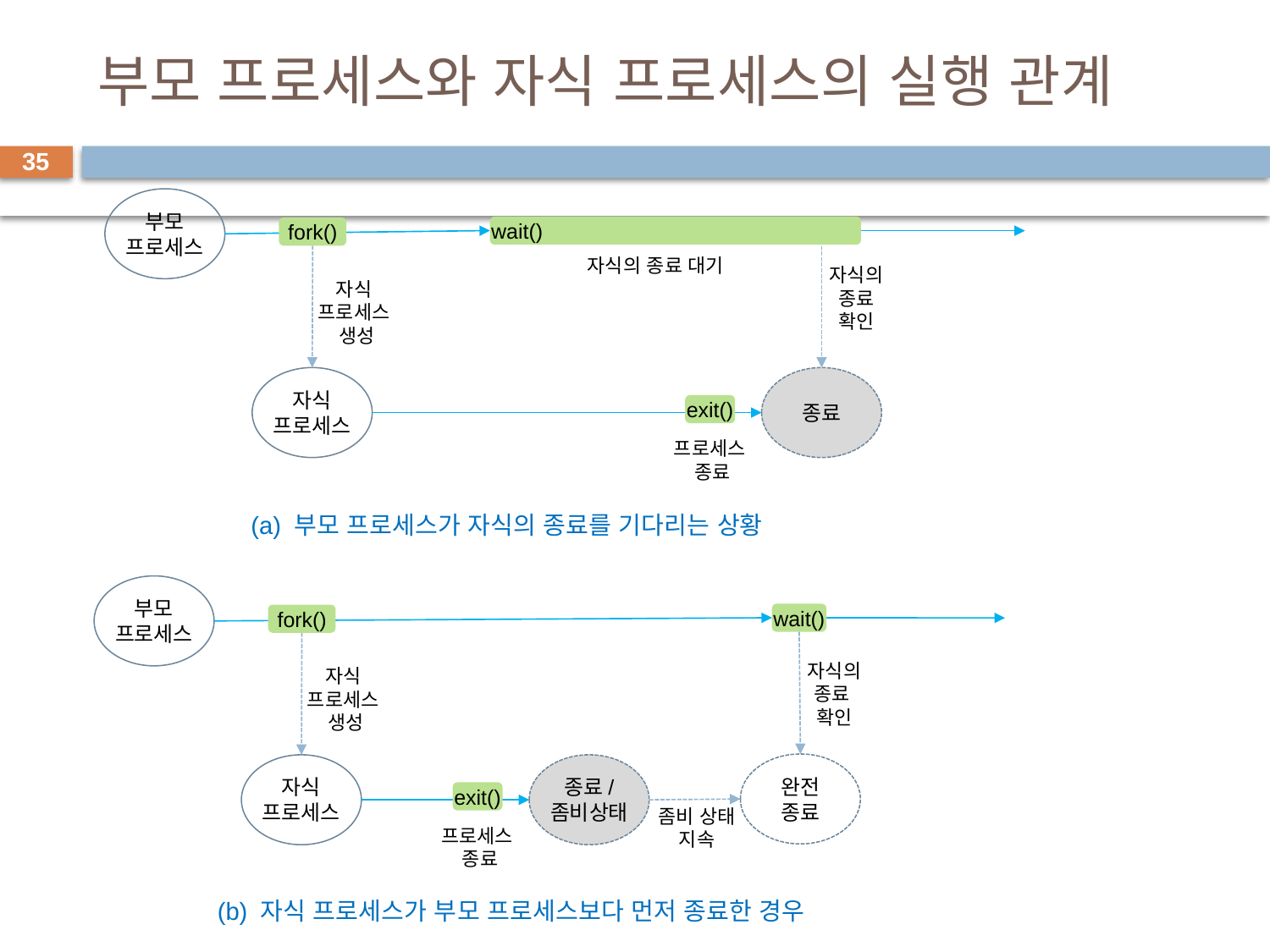

# 부모 프로세스와 자식 프로세스의 실행 관계
35
부모
프로세스
wait()
fork()
자식의 종료 대기
자식의 종료
확인
자식
프로세스
생성
자식
프로세스
종료
exit()
프로세스
종료
(a) 부모 프로세스가 자식의 종료를 기다리는 상황
부모
프로세스
wait()
fork()
자식의
종료
확인
자식
프로세스
생성
완전
종료
자식
프로세스
종료/ 좀비상태
exit()
좀비 상태 지속
프로세스
종료
(b) 자식 프로세스가 부모 프로세스보다 먼저 종료한 경우